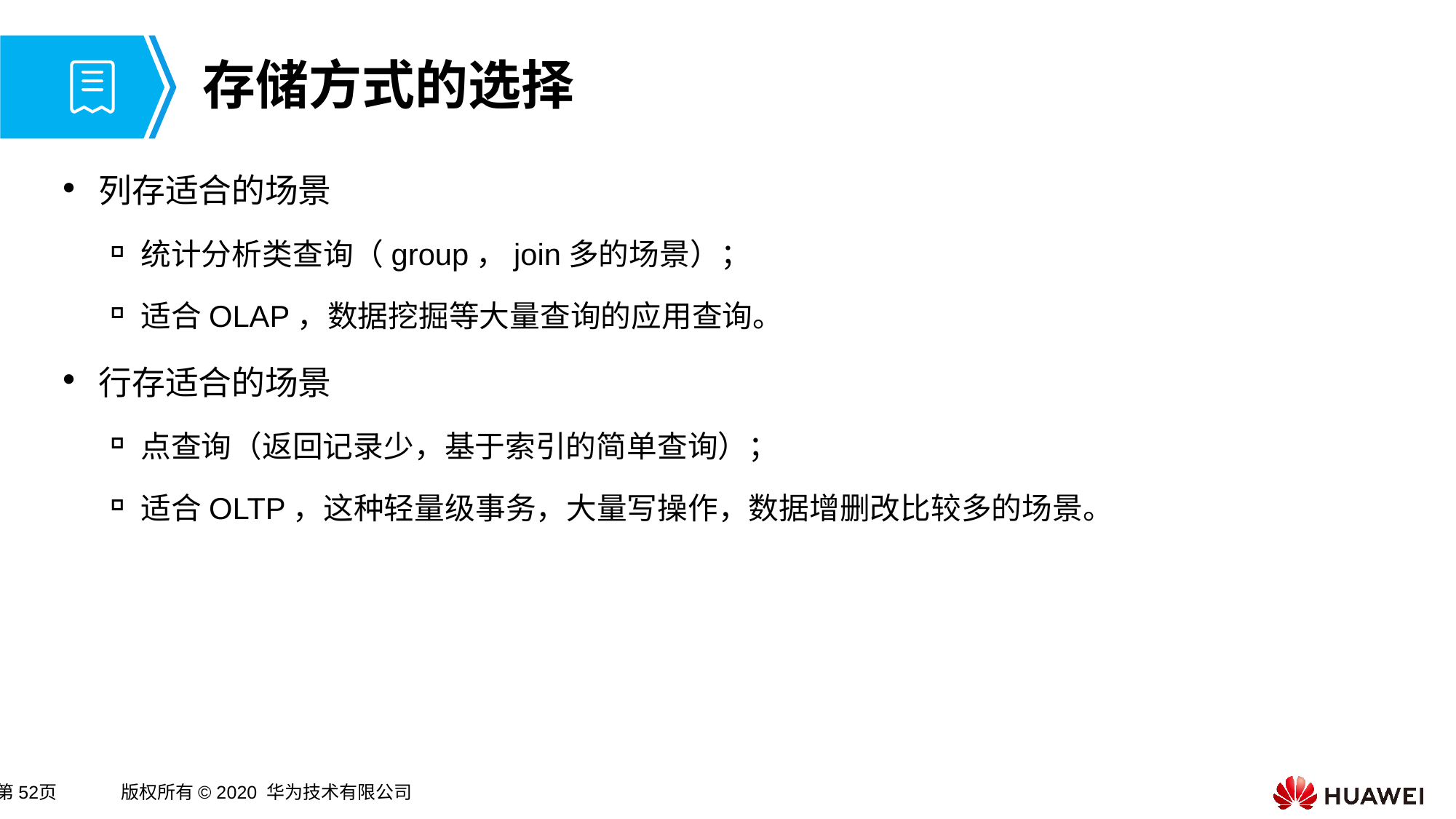

# 存储方式的选择
列存适合的场景
统计分析类查询（group，join多的场景）；
适合OLAP，数据挖掘等大量查询的应用查询。
行存适合的场景
点查询（返回记录少，基于索引的简单查询）；
适合OLTP，这种轻量级事务，大量写操作，数据增删改比较多的场景。